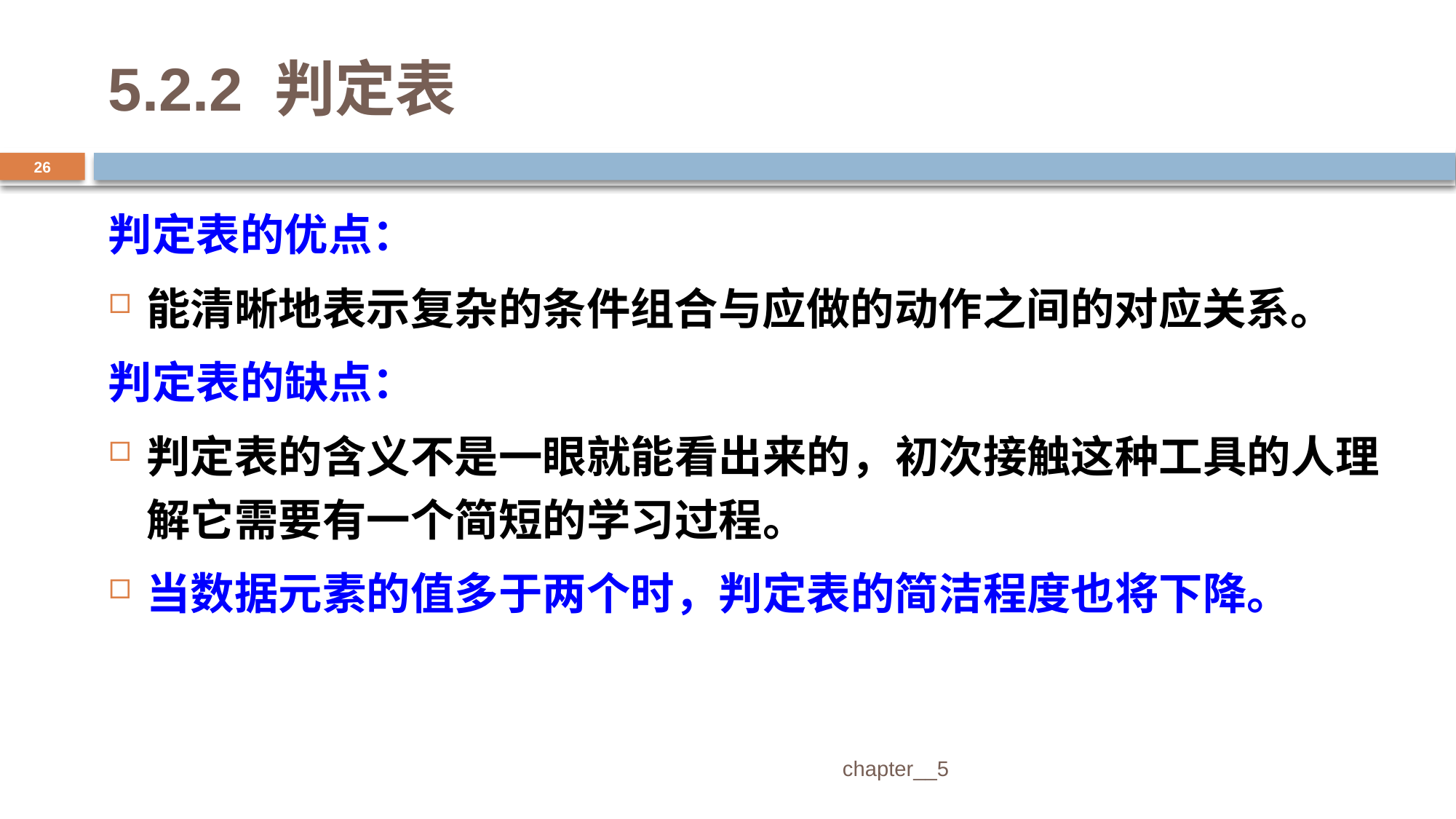

# 5.2.2 判定表
26
判定表的优点：
能清晰地表示复杂的条件组合与应做的动作之间的对应关系。
判定表的缺点：
判定表的含义不是一眼就能看出来的，初次接触这种工具的人理解它需要有一个简短的学习过程。
当数据元素的值多于两个时，判定表的简洁程度也将下降。

 chapter__5